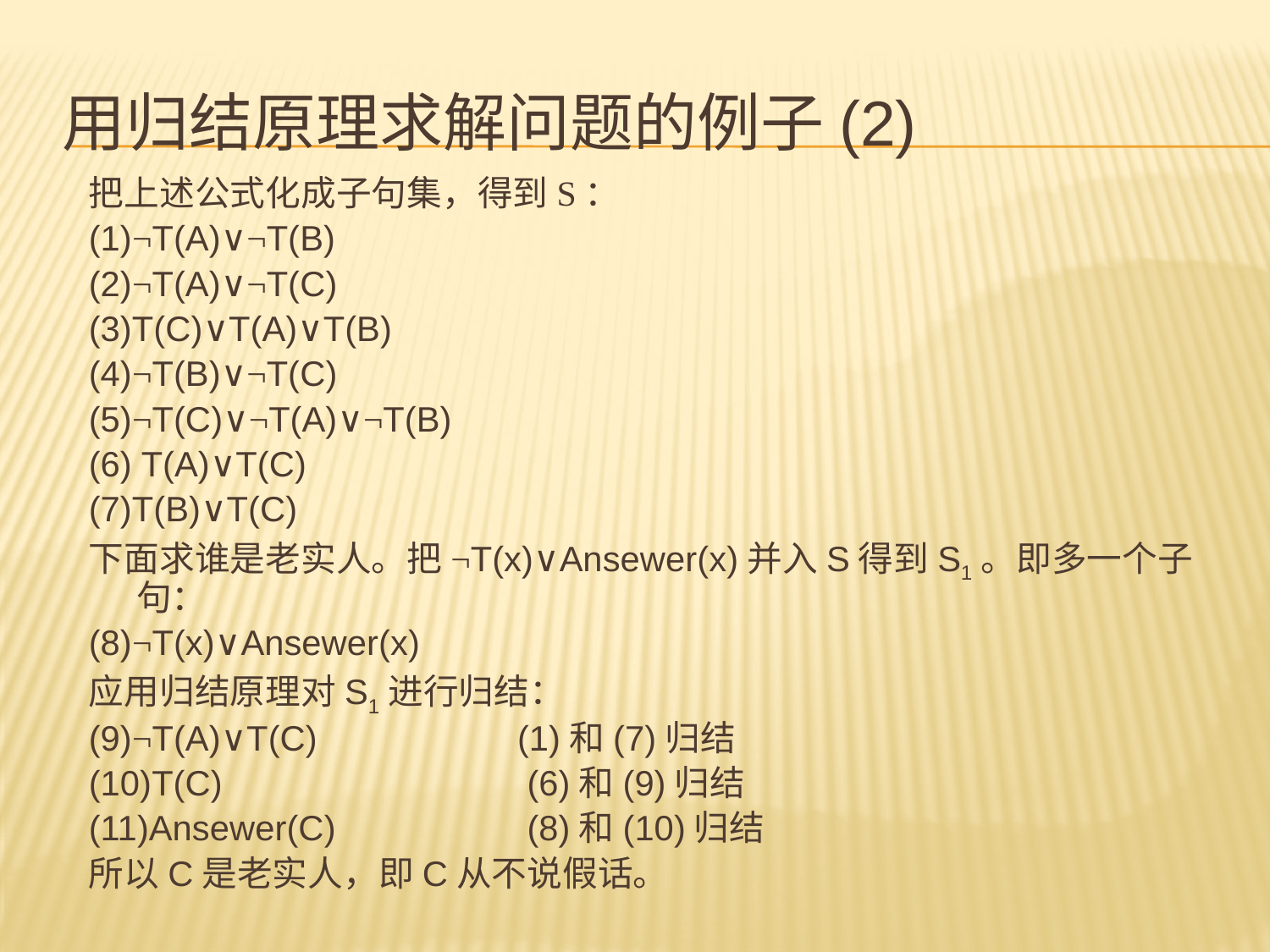

# 用归结原理求解问题的例子(2)
把上述公式化成子句集，得到S：
(1)¬T(A)∨¬T(B)
(2)¬T(A)∨¬T(C)
(3)T(C)∨T(A)∨T(B)
(4)¬T(B)∨¬T(C)
(5)¬T(C)∨¬T(A)∨¬T(B)
(6) T(A)∨T(C)
(7)T(B)∨T(C)
下面求谁是老实人。把¬T(x)∨Ansewer(x)并入S得到S1。即多一个子句：
(8)¬T(x)∨Ansewer(x)
应用归结原理对S1进行归结：
(9)¬T(A)∨T(C)		(1)和(7)归结
(10)T(C)			 (6)和(9)归结
(11)Ansewer(C)		 (8)和(10)归结
所以C是老实人，即C从不说假话。
49